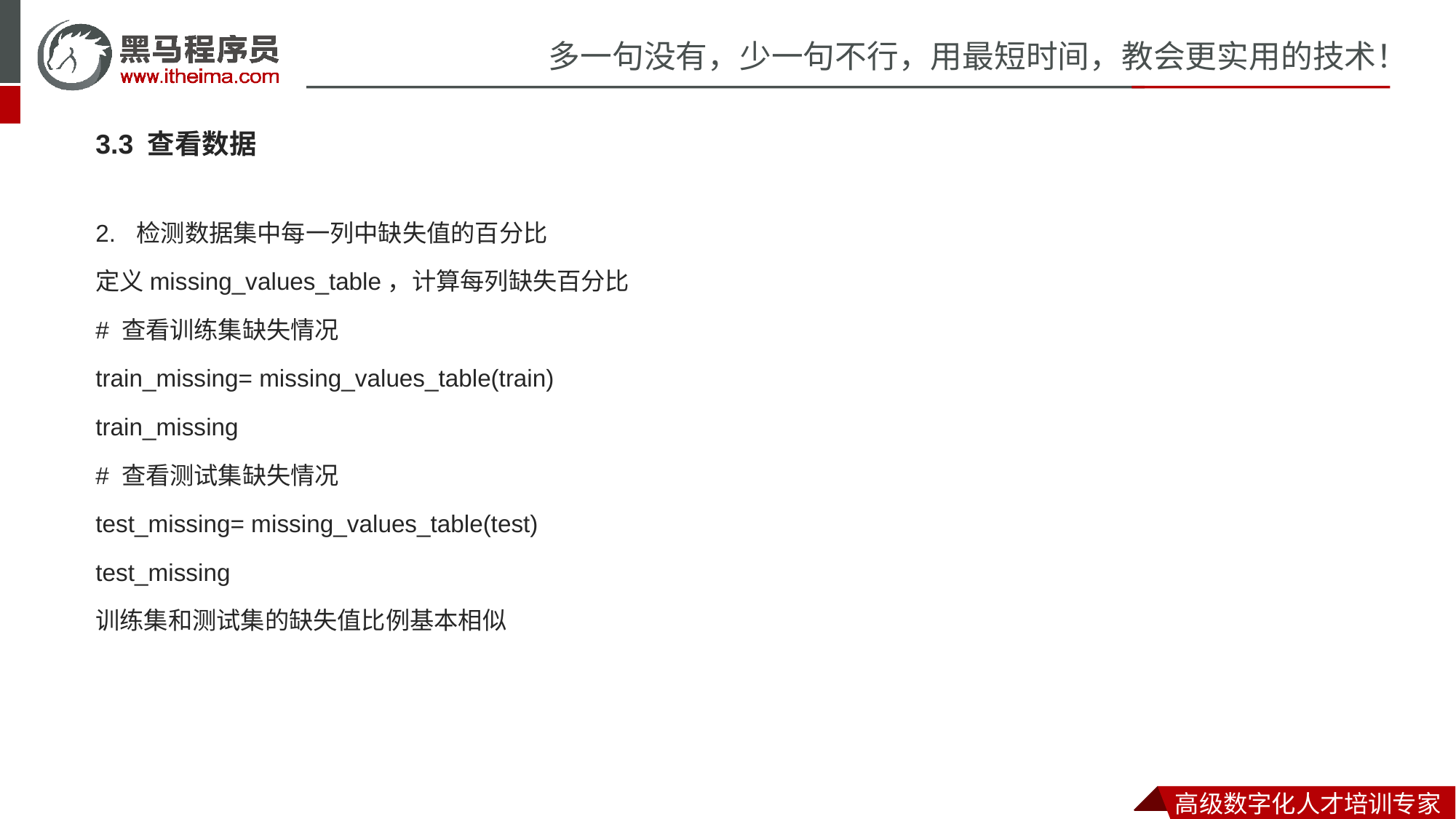

3.3 查看数据
检测数据集中每一列中缺失值的百分比
定义missing_values_table，计算每列缺失百分比
# 查看训练集缺失情况
train_missing= missing_values_table(train)
train_missing
# 查看测试集缺失情况
test_missing= missing_values_table(test)
test_missing
训练集和测试集的缺失值比例基本相似